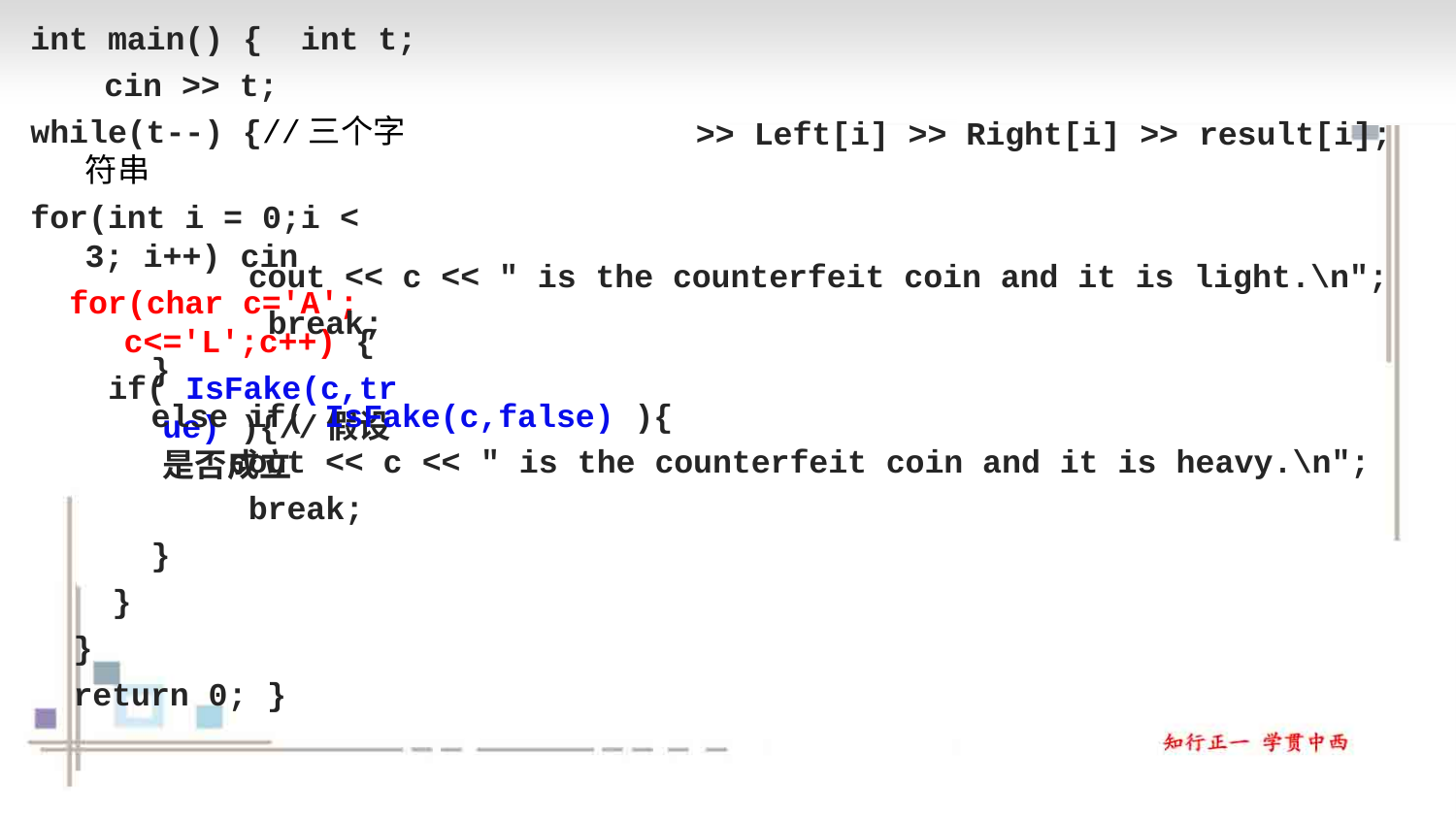

int main() {  int t;  cin >> t;
while(t--) {//三个字符串
for(int i = 0;i < 3; i++) cin
for(char c='A'; c<='L';c++) {
if( IsFake(c,true) ){//假设是否成立
>> Left[i] >> Right[i] >> result[i];
cout << c << " is the counterfeit coin and it is light.\n";  break;
}
else if( IsFake(c,false) ){
cout << c << " is the counterfeit coin and it is heavy.\n";  break;
}
}
}
return 0; }